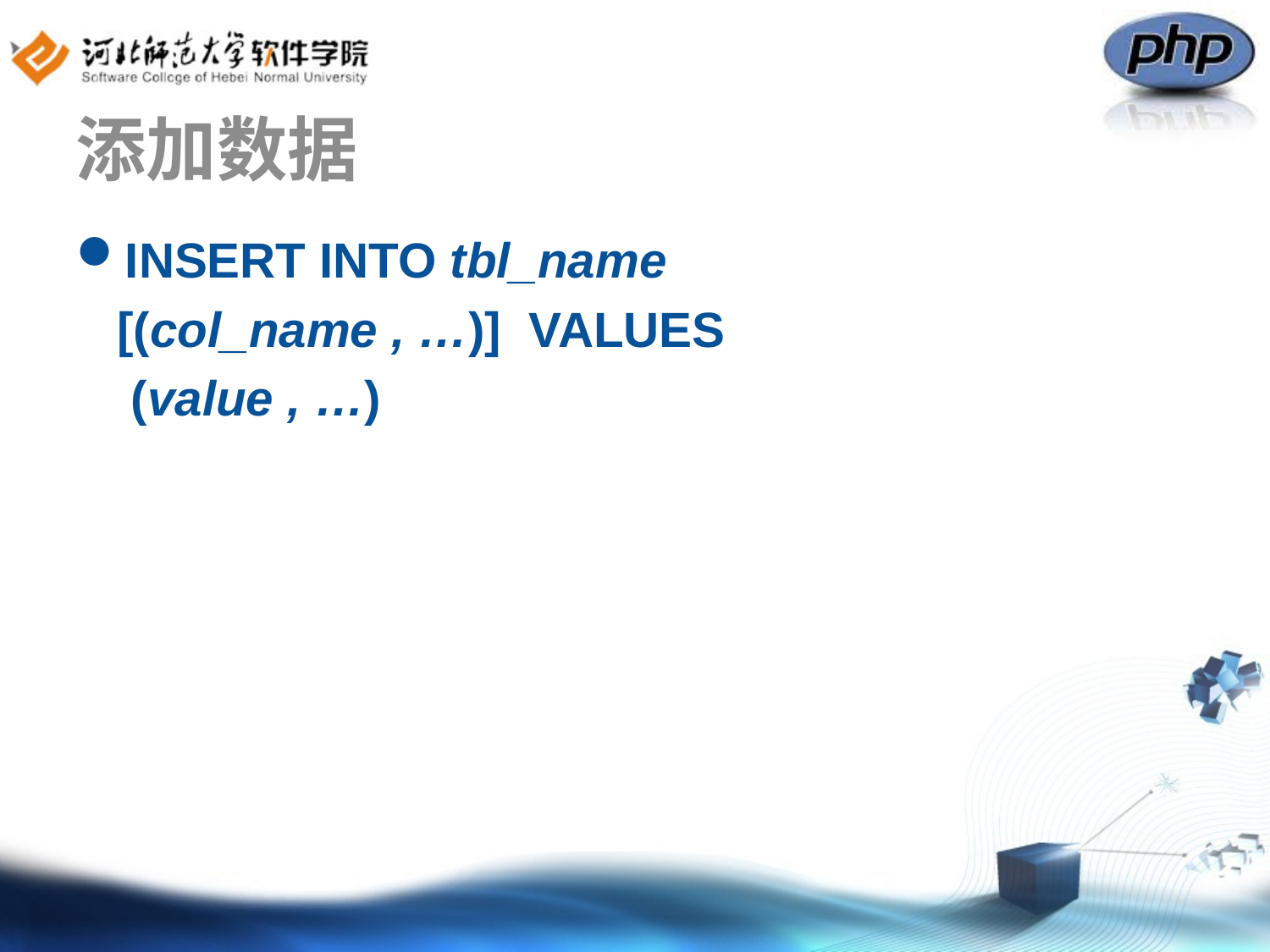

# 添加数据
INSERT INTO tbl_name
   [(col_name , …)]  VALUES
    (value , …)